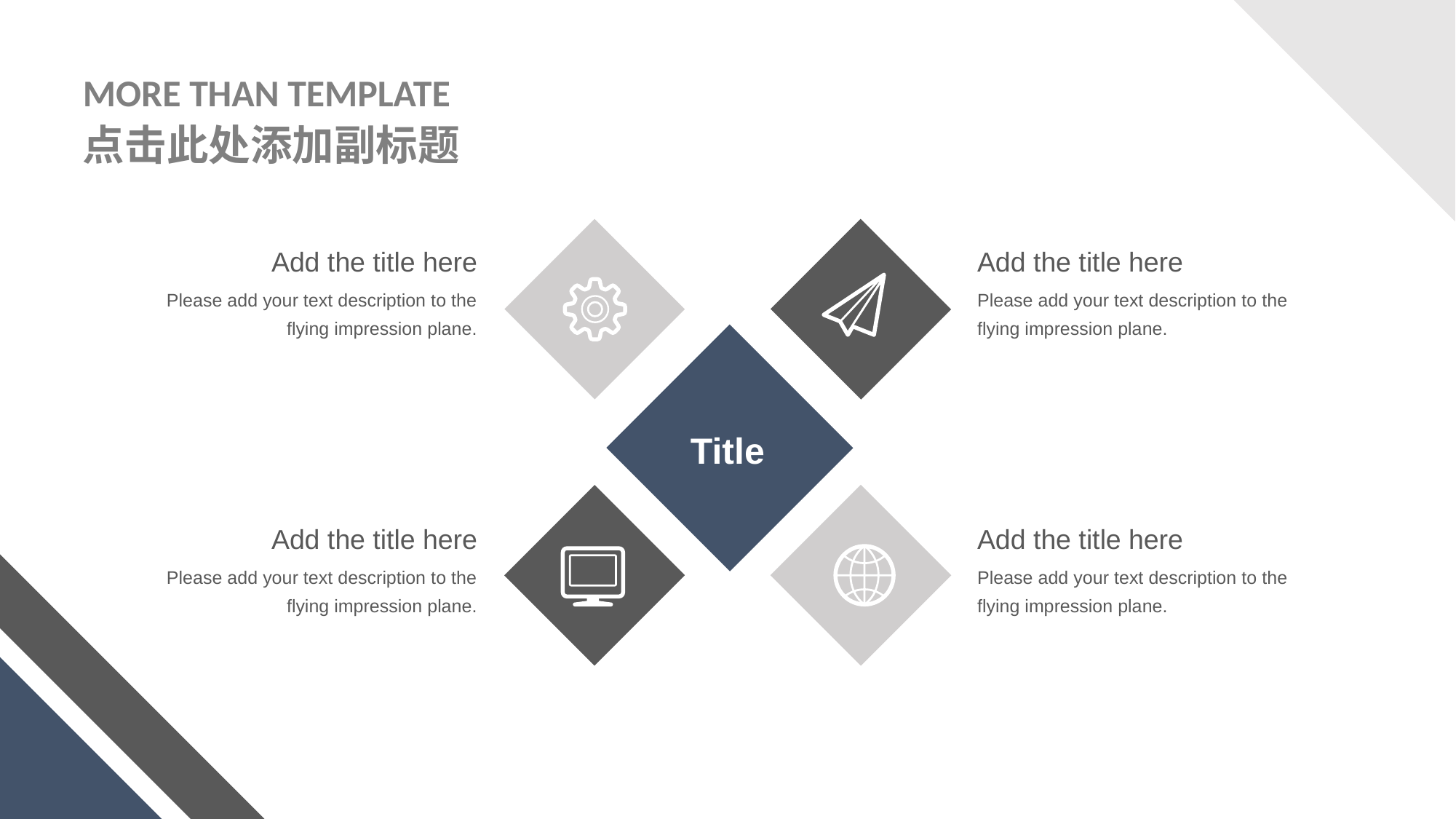

MORE THAN TEMPLATE
点击此处添加副标题
Add the title here

Please add your text description to the flying impression plane.

Add the title here

Please add your text description to the flying impression plane.

Title

Add the title here

Please add your text description to the flying impression plane.

Add the title here

Please add your text description to the flying impression plane.